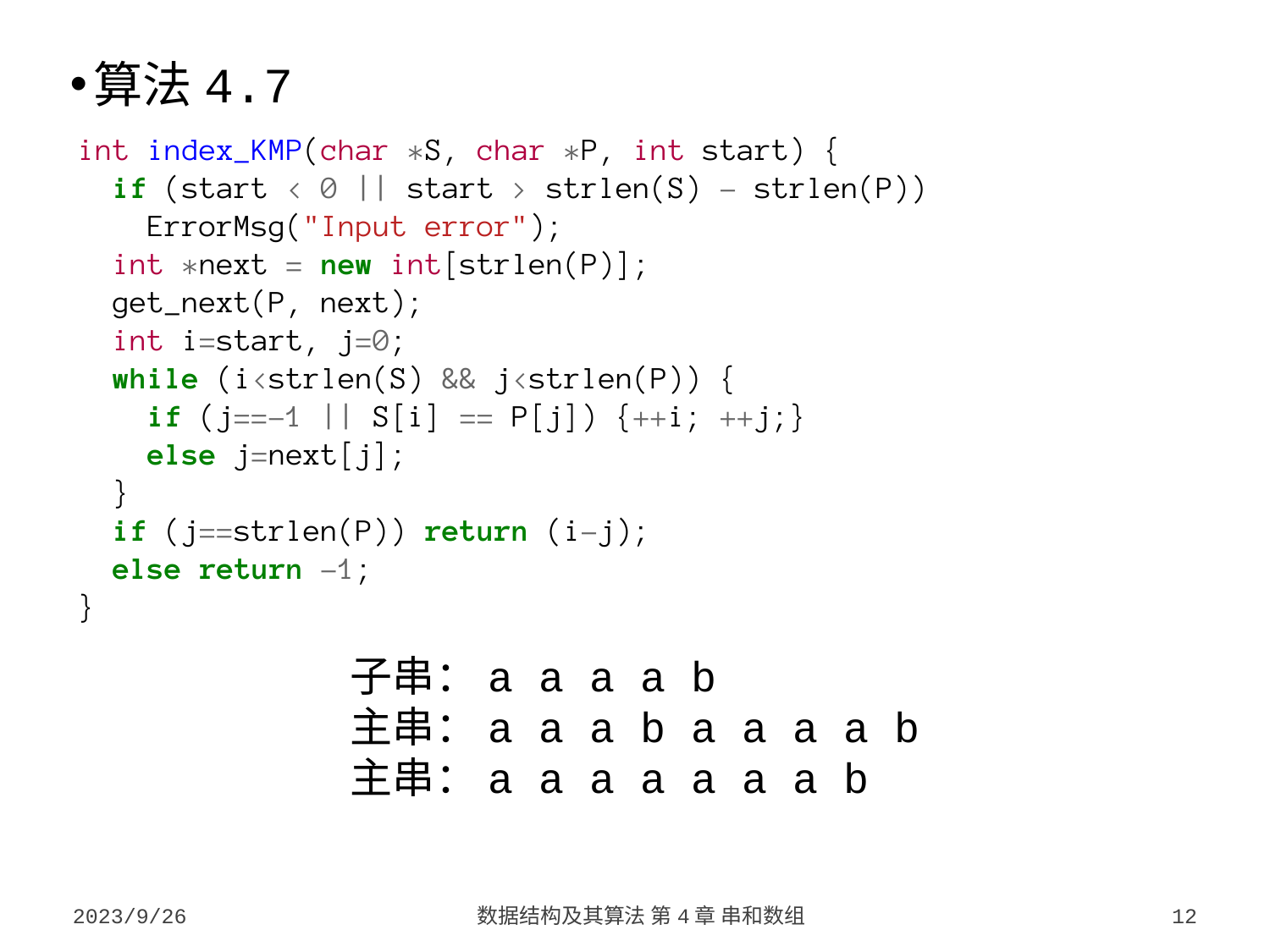

算法4.7
int index_KMP(char *S, char *P, int start) {
  if (start < 0 || start > strlen(S) - strlen(P))
    ErrorMsg("Input error");
  int *next = new int[strlen(P)];
  get_next(P, next);
  int i=start, j=0;
  while (i<strlen(S) && j<strlen(P)) {
    if (j==-1 || S[i] == P[j]) {++i; ++j;}
    else j=next[j];
  }
  if (j==strlen(P)) return (i-j);
  else return -1;
}
子串：a a a a b
主串：a a a b a a a a b
主串：a a a a a a a b
2023/9/26
数据结构及其算法 第4章 串和数组
12